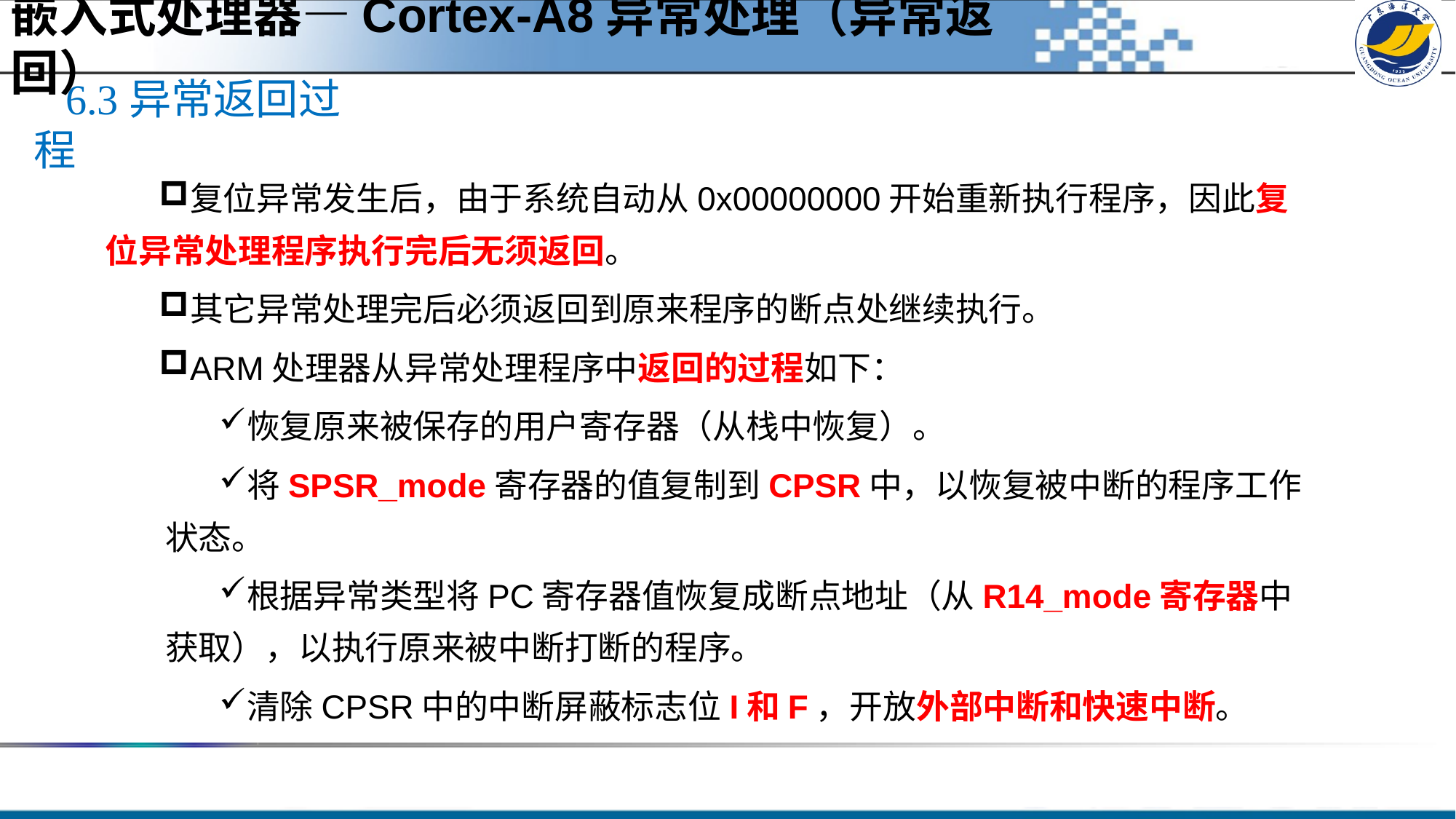

嵌入式处理器—Cortex-A8异常处理（异常返回）
6.3异常返回过程
复位异常发生后，由于系统自动从0x00000000开始重新执行程序，因此复位异常处理程序执行完后无须返回。
其它异常处理完后必须返回到原来程序的断点处继续执行。
ARM处理器从异常处理程序中返回的过程如下：
恢复原来被保存的用户寄存器（从栈中恢复）。
将SPSR_mode寄存器的值复制到CPSR中，以恢复被中断的程序工作状态。
根据异常类型将PC寄存器值恢复成断点地址（从R14_mode寄存器中获取），以执行原来被中断打断的程序。
清除CPSR中的中断屏蔽标志位I和F，开放外部中断和快速中断。
130